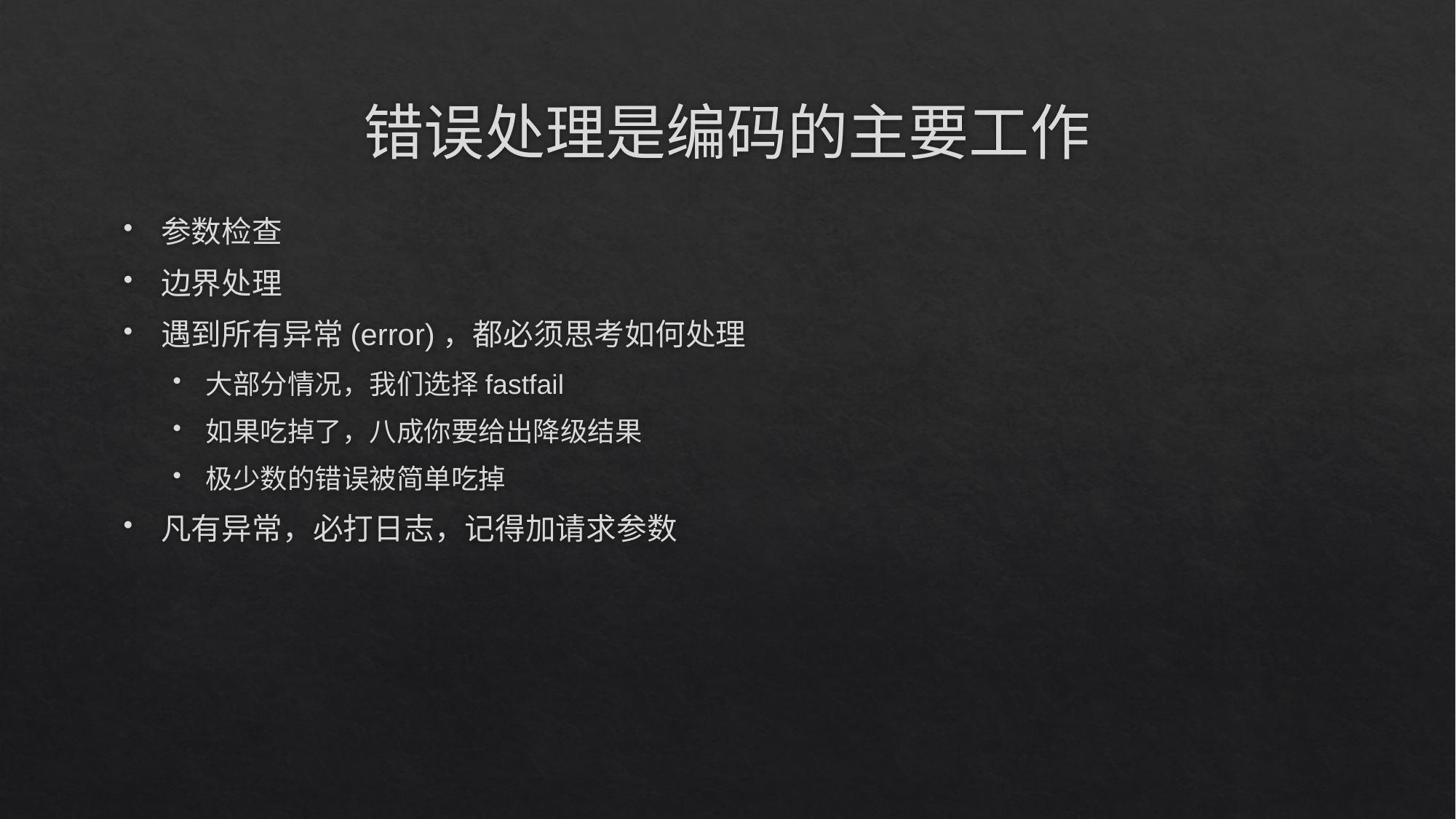

# 错误处理是编码的主要工作
参数检查
边界处理
遇到所有异常(error)，都必须思考如何处理
大部分情况，我们选择fastfail
如果吃掉了，八成你要给出降级结果
极少数的错误被简单吃掉
凡有异常，必打日志，记得加请求参数